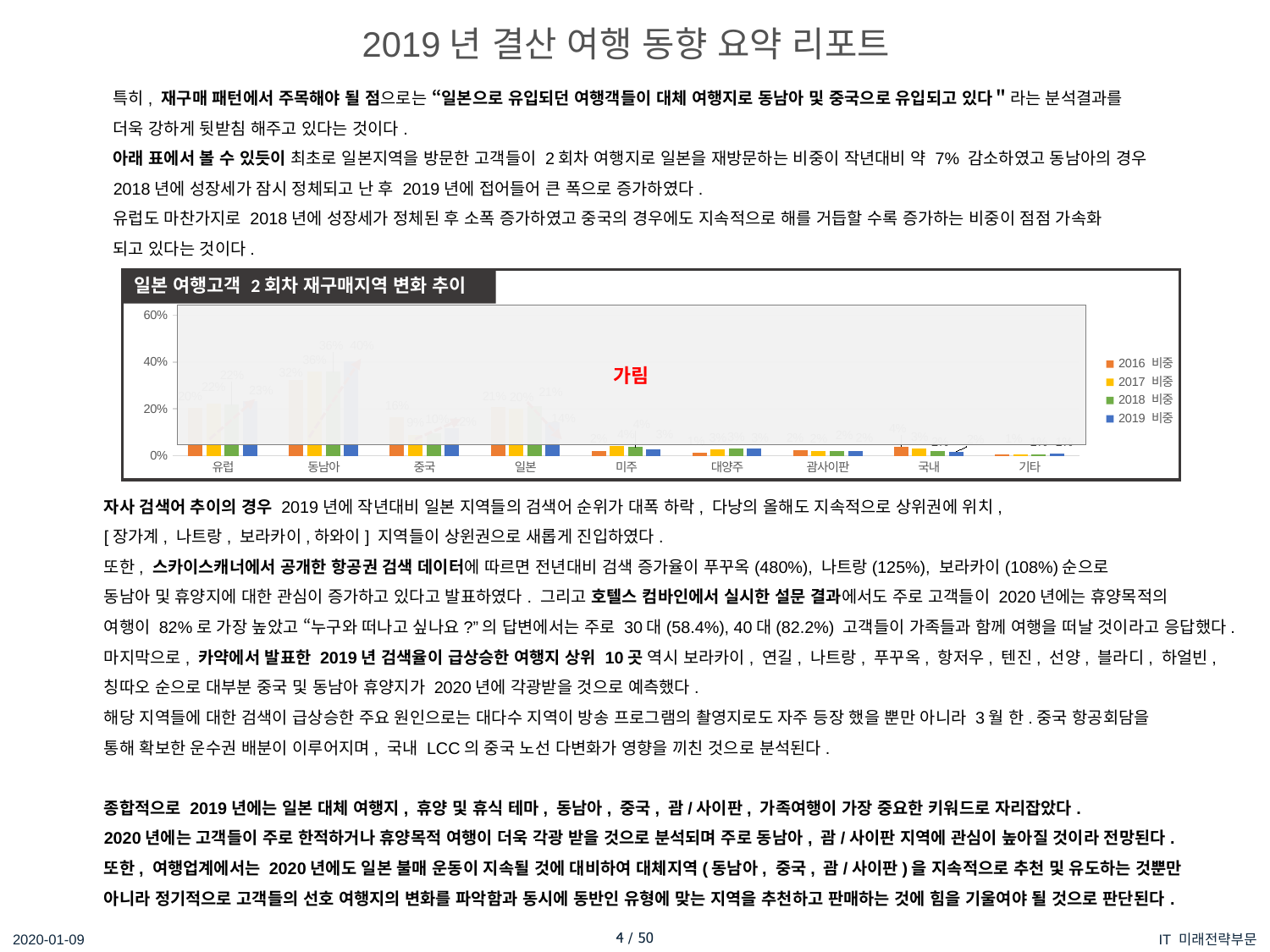

2019년 결산 여행 동향 요약 리포트
특히, 재구매 패턴에서 주목해야 될 점으로는 “일본으로 유입되던 여행객들이 대체 여행지로 동남아 및 중국으로 유입되고 있다＂라는 분석결과를
더욱 강하게 뒷받침 해주고 있다는 것이다.
아래 표에서 볼 수 있듯이 최초로 일본지역을 방문한 고객들이 2회차 여행지로 일본을 재방문하는 비중이 작년대비 약 7% 감소하였고 동남아의 경우
2018년에 성장세가 잠시 정체되고 난 후 2019년에 접어들어 큰 폭으로 증가하였다.
유럽도 마찬가지로 2018년에 성장세가 정체된 후 소폭 증가하였고 중국의 경우에도 지속적으로 해를 거듭할 수록 증가하는 비중이 점점 가속화
되고 있다는 것이다.
일본 여행고객 2회차 재구매지역 변화 추이

가림

[unsupported chart]

자사 검색어 추이의 경우 2019년에 작년대비 일본 지역들의 검색어 순위가 대폭 하락, 다낭의 올해도 지속적으로 상위권에 위치,
[장가계, 나트랑, 보라카이,하와이] 지역들이 상윈권으로 새롭게 진입하였다.
또한, 스카이스캐너에서 공개한 항공권 검색 데이터에 따르면 전년대비 검색 증가율이 푸꾸옥(480%), 나트랑(125%), 보라카이(108%)순으로
동남아 및 휴양지에 대한 관심이 증가하고 있다고 발표하였다. 그리고 호텔스 컴바인에서 실시한 설문 결과에서도 주로 고객들이 2020년에는 휴양목적의
여행이 82%로 가장 높았고 “누구와 떠나고 싶나요?”의 답변에서는 주로 30대(58.4%), 40대(82.2%) 고객들이 가족들과 함께 여행을 떠날 것이라고 응답했다.
마지막으로, 카약에서 발표한 2019년 검색율이 급상승한 여행지 상위 10곳 역시 보라카이, 연길, 나트랑, 푸꾸옥, 항저우, 텐진, 선양, 블라디, 하얼빈,
칭따오 순으로 대부분 중국 및 동남아 휴양지가 2020년에 각광받을 것으로 예측했다.
해당 지역들에 대한 검색이 급상승한 주요 원인으로는 대다수 지역이 방송 프로그램의 촬영지로도 자주 등장 했을 뿐만 아니라 3월 한.중국 항공회담을
통해 확보한 운수권 배분이 이루어지며, 국내 LCC의 중국 노선 다변화가 영향을 끼친 것으로 분석된다.

종합적으로 2019년에는 일본 대체 여행지, 휴양 및 휴식 테마, 동남아, 중국, 괌/사이판, 가족여행이 가장 중요한 키워드로 자리잡았다.
2020년에는 고객들이 주로 한적하거나 휴양목적 여행이 더욱 각광 받을 것으로 분석되며 주로 동남아, 괌/사이판 지역에 관심이 높아질 것이라 전망된다.
또한, 여행업계에서는 2020년에도 일본 불매 운동이 지속될 것에 대비하여 대체지역(동남아, 중국, 괌/사이판)을 지속적으로 추천 및 유도하는 것뿐만
아니라 정기적으로 고객들의 선호 여행지의 변화를 파악함과 동시에 동반인 유형에 맞는 지역을 추천하고 판매하는 것에 힘을 기울여야 될 것으로 판단된다.
4 / 50
IT 미래전략부문
2020-01-09